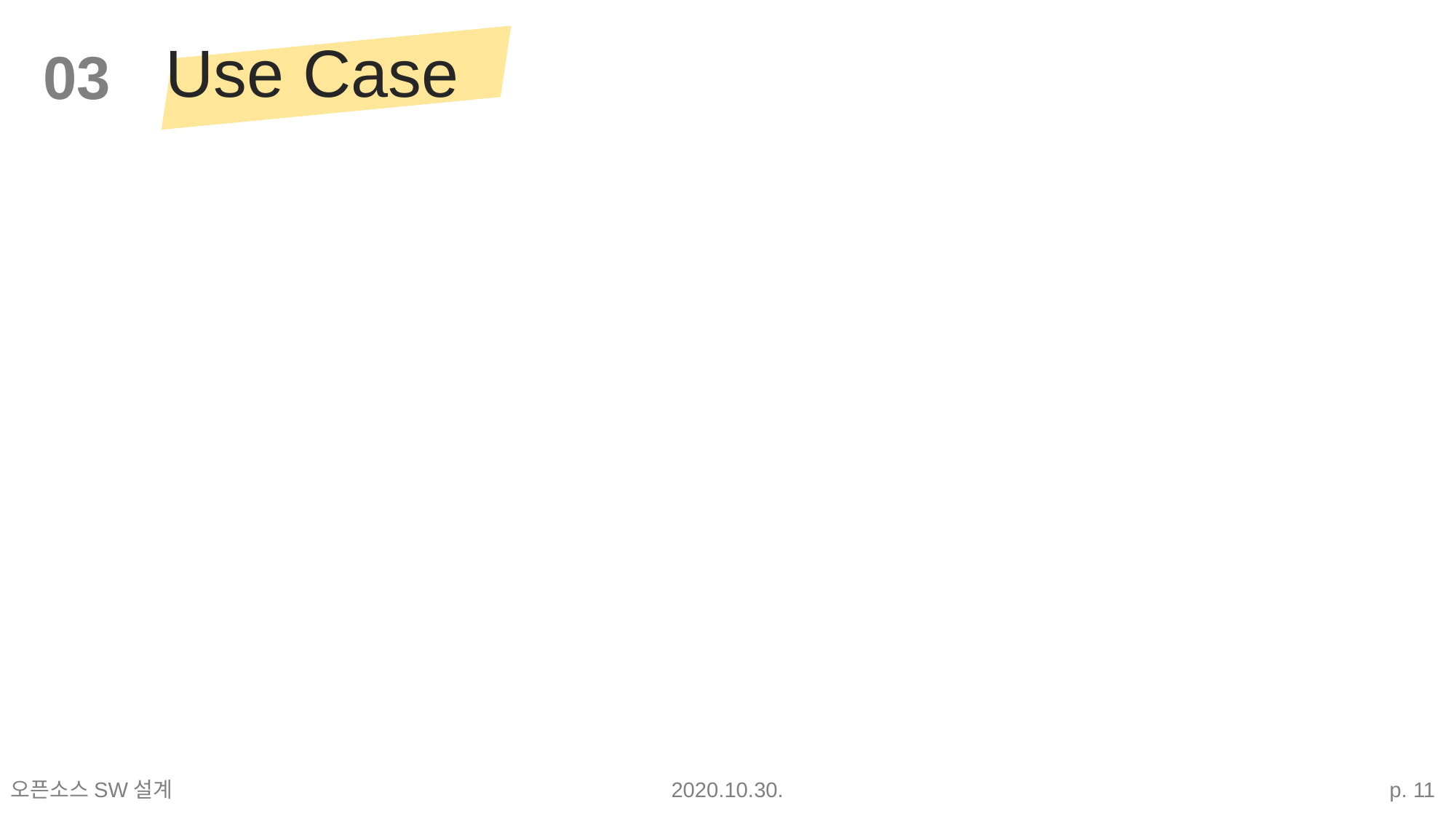

Use Case
03

오픈소스SW설계
2020.10.30.
p. 11